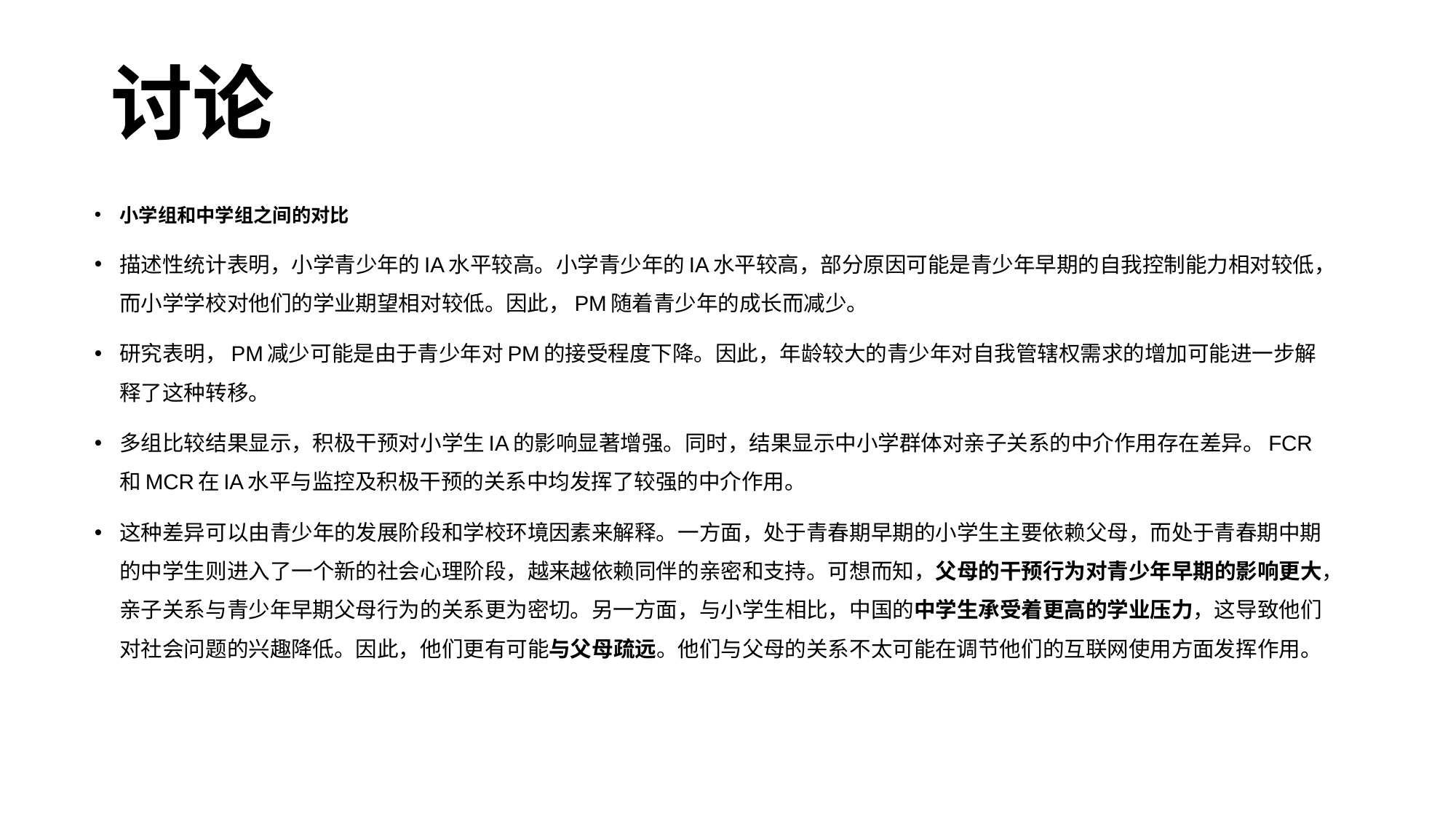

讨论
小学组和中学组之间的对比
描述性统计表明，小学青少年的IA水平较高。小学青少年的IA水平较高，部分原因可能是青少年早期的自我控制能力相对较低，而小学学校对他们的学业期望相对较低。因此，PM随着青少年的成长而减少。
研究表明，PM减少可能是由于青少年对PM的接受程度下降。因此，年龄较大的青少年对自我管辖权需求的增加可能进一步解释了这种转移。
多组比较结果显示，积极干预对小学生IA的影响显著增强。同时，结果显示中小学群体对亲子关系的中介作用存在差异。FCR和MCR在IA水平与监控及积极干预的关系中均发挥了较强的中介作用。
这种差异可以由青少年的发展阶段和学校环境因素来解释。一方面，处于青春期早期的小学生主要依赖父母，而处于青春期中期的中学生则进入了一个新的社会心理阶段，越来越依赖同伴的亲密和支持。可想而知，父母的干预行为对青少年早期的影响更大，亲子关系与青少年早期父母行为的关系更为密切。另一方面，与小学生相比，中国的中学生承受着更高的学业压力，这导致他们对社会问题的兴趣降低。因此，他们更有可能与父母疏远。他们与父母的关系不太可能在调节他们的互联网使用方面发挥作用。